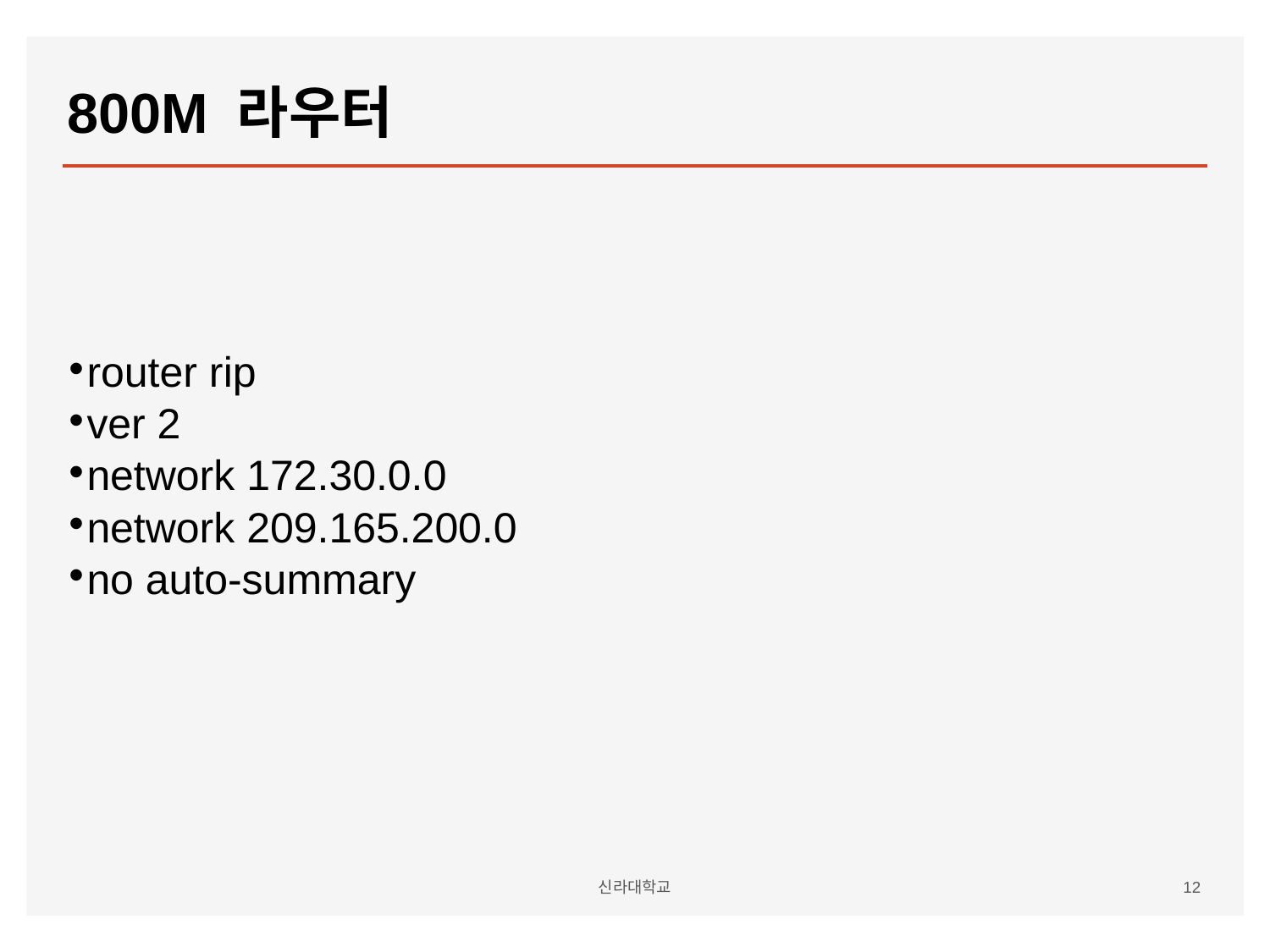

# 800M 라우터

router rip
ver 2
network 172.30.0.0
network 209.165.200.0
no auto-summary

신라대학교
12